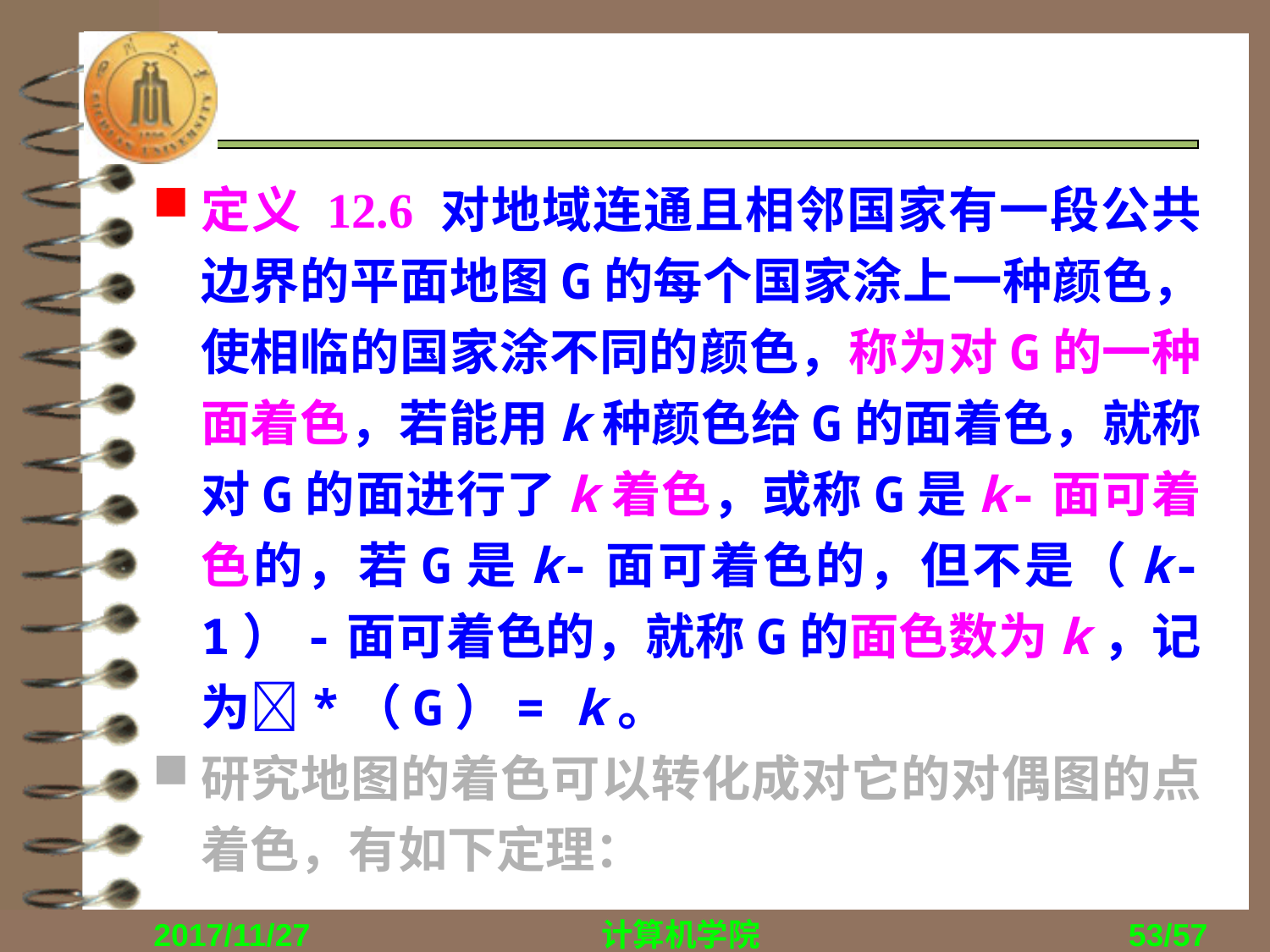

#
定义 12.6 对地域连通且相邻国家有一段公共边界的平面地图G的每个国家涂上一种颜色，使相临的国家涂不同的颜色，称为对G的一种面着色，若能用k种颜色给G的面着色，就称对G的面进行了k着色，或称G是k-面可着色的，若G是k-面可着色的，但不是（k-1）-面可着色的，就称G的面色数为k，记为χ*（G）= k。
研究地图的着色可以转化成对它的对偶图的点着色，有如下定理：
2017/11/27
计算机学院
53/57